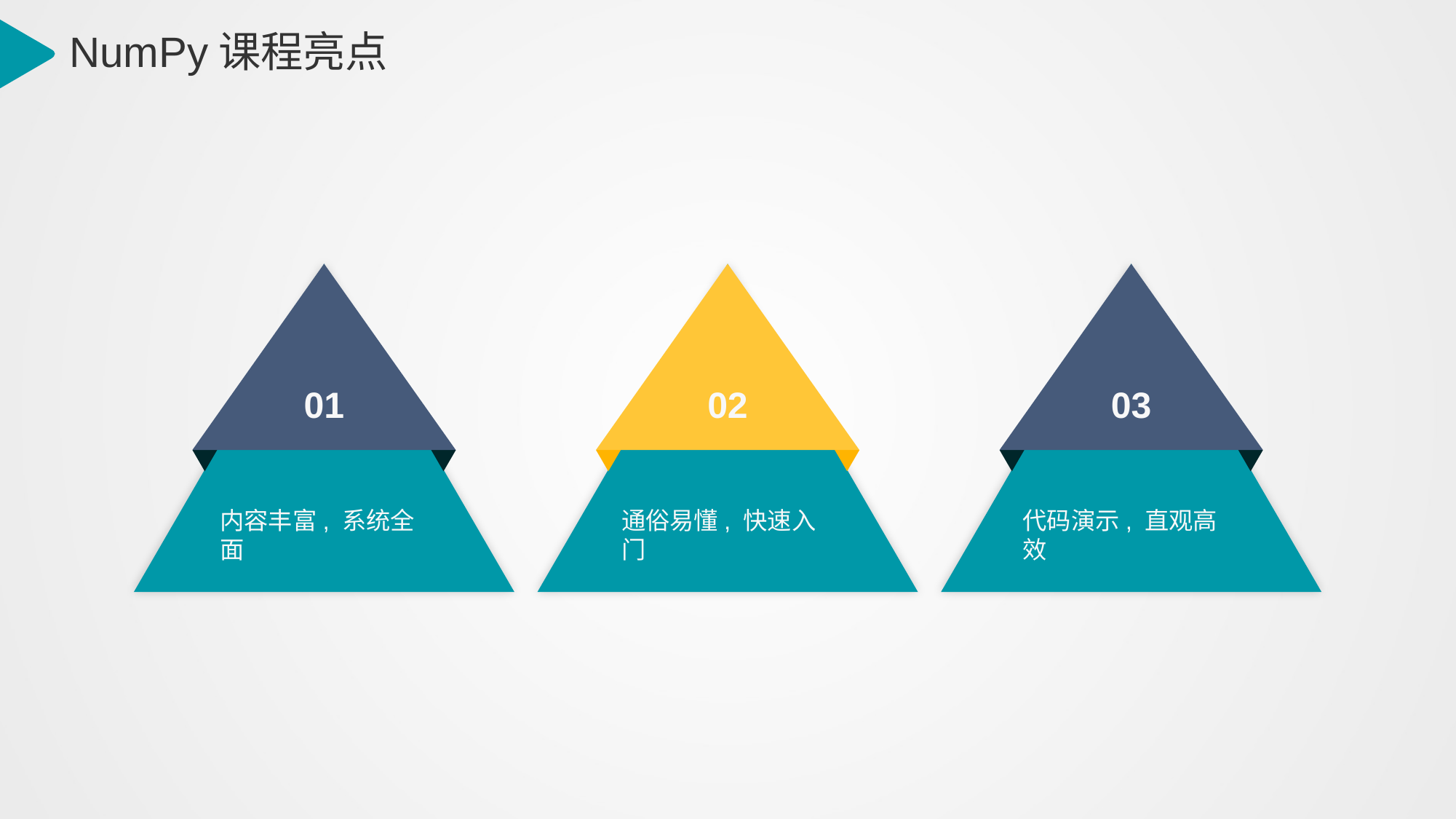

NumPy课程亮点

01

02

03

内容丰富, 系统全面
通俗易懂, 快速入门
代码演示, 直观高效